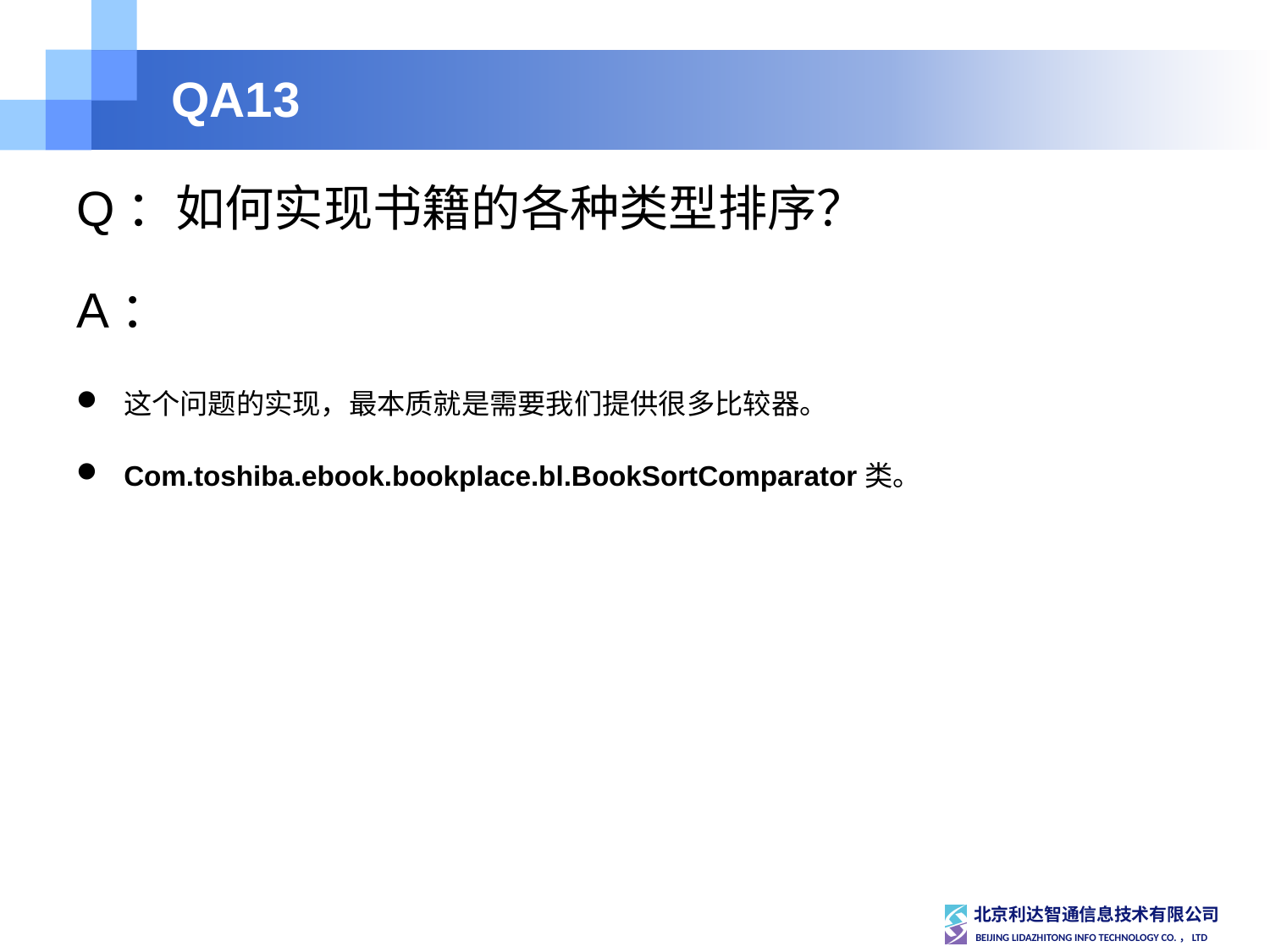

# QA13
Q：如何实现书籍的各种类型排序？
A：
这个问题的实现，最本质就是需要我们提供很多比较器。
Com.toshiba.ebook.bookplace.bl.BookSortComparator类。